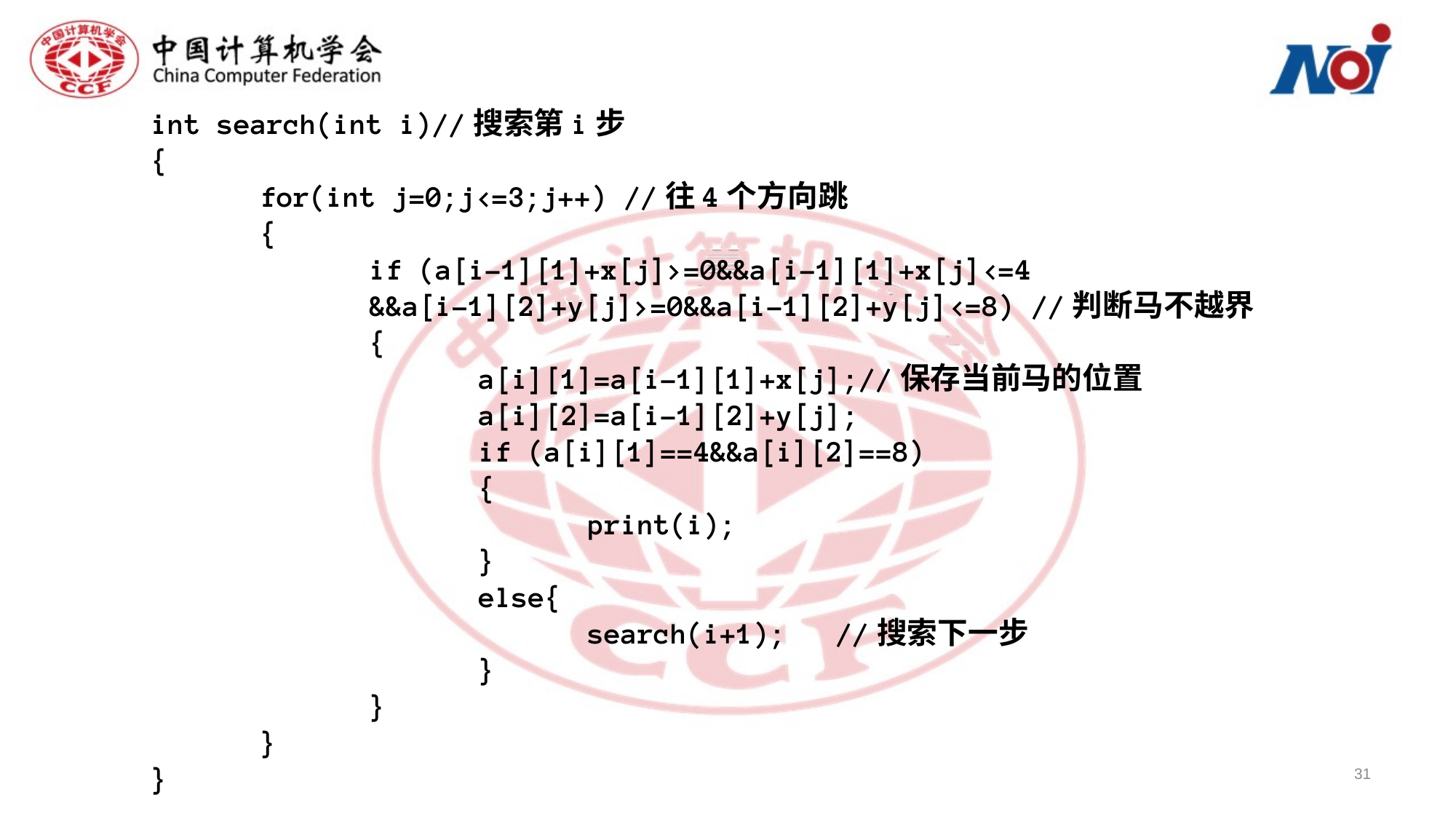

int search(int i)//搜索第i步
{
	for(int j=0;j<=3;j++) //往4个方向跳
	{
		if (a[i-1][1]+x[j]>=0&&a[i-1][1]+x[j]<=4
		&&a[i-1][2]+y[j]>=0&&a[i-1][2]+y[j]<=8) //判断马不越界
		{
			a[i][1]=a[i-1][1]+x[j];//保存当前马的位置
			a[i][2]=a[i-1][2]+y[j];
			if (a[i][1]==4&&a[i][2]==8)
			{
				print(i);
			}
			else{
				search(i+1);   //搜索下一步
			}
		}
	}
}
31